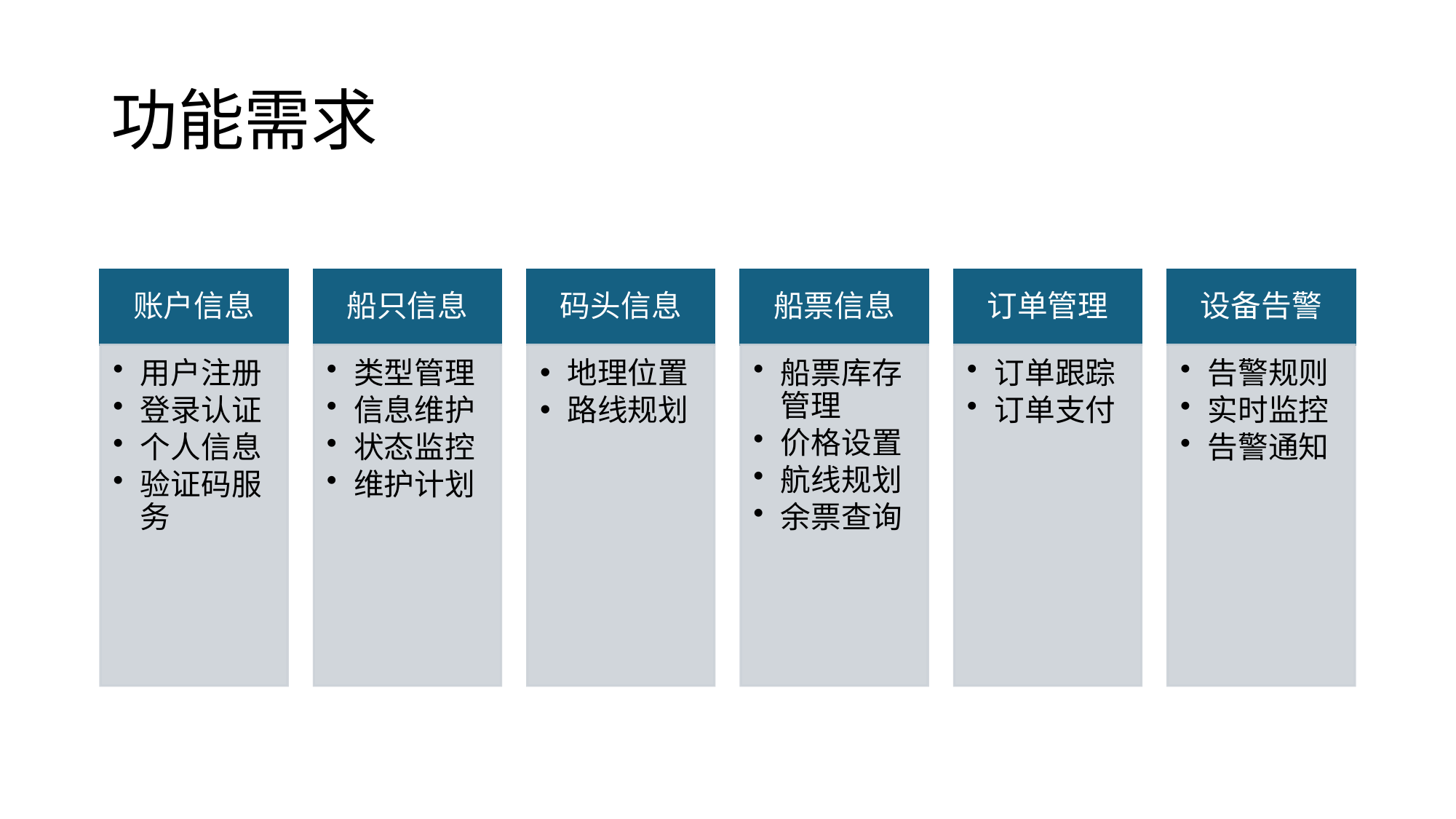

# 功能需求
账户信息
用户注册
登录认证
个人信息
验证码服务
船只信息
类型管理
信息维护
状态监控
维护计划
码头信息
地理位置
路线规划

船票信息
船票库存管理
价格设置
航线规划
余票查询
订单管理
订单跟踪
订单支付
设备告警
告警规则
实时监控
告警通知